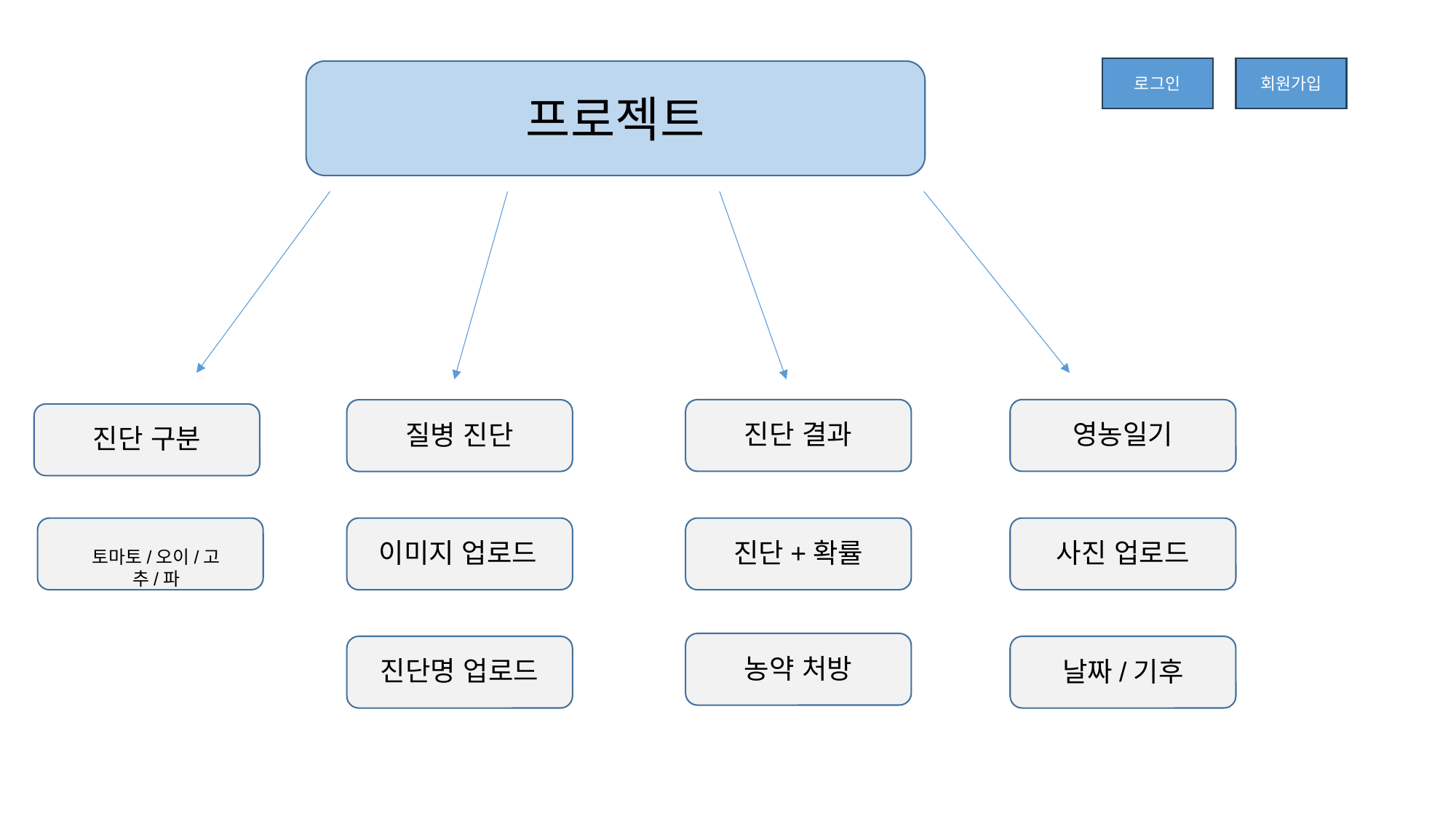

로그인
회원가입

프로젝트

진단 결과

영농일기

질병 진단

진단 구분

토마토/오이/고추/파

사진 업로드

진단+확률

이미지 업로드

날짜/기후
농약 처방
진단명 업로드